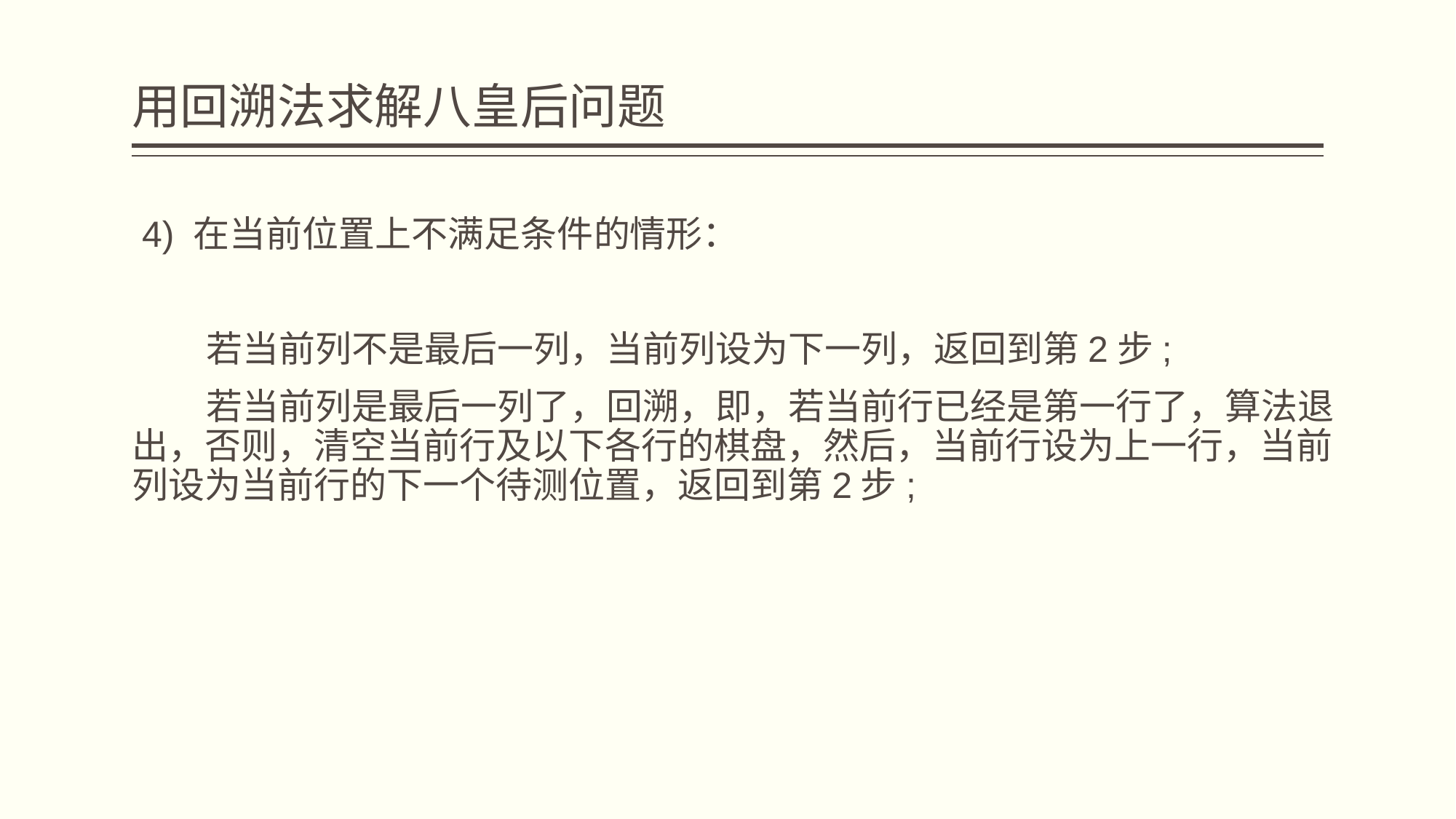

# 用回溯法求解八皇后问题
 4) 在当前位置上不满足条件的情形：

        若当前列不是最后一列，当前列设为下一列，返回到第2步;
        若当前列是最后一列了，回溯，即，若当前行已经是第一行了，算法退出，否则，清空当前行及以下各行的棋盘，然后，当前行设为上一行，当前列设为当前行的下一个待测位置，返回到第2步;